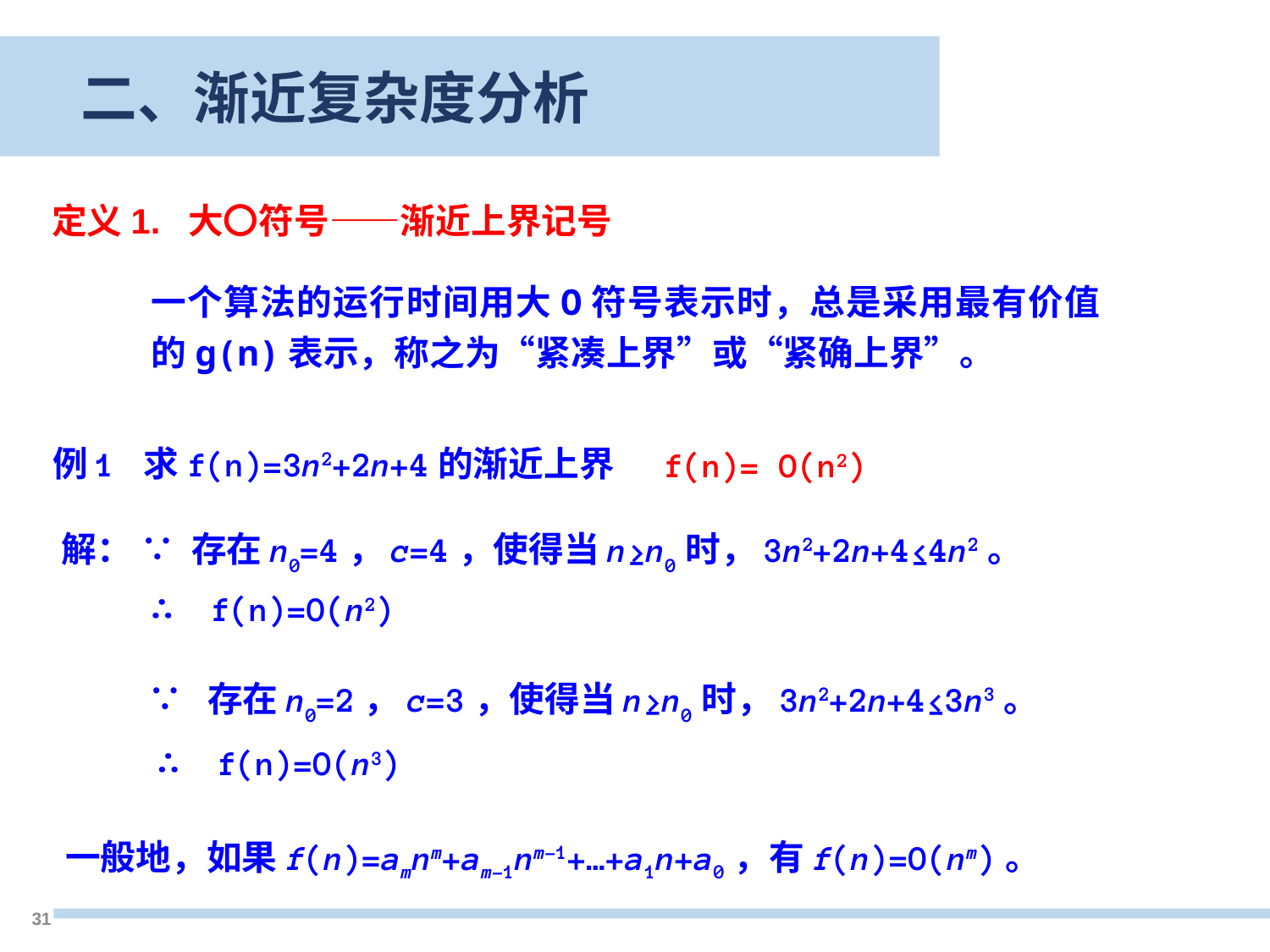

二、渐近复杂度分析
定义1.  大〇符号——渐近上界记号
一个算法的运行时间用大O符号表示时，总是采用最有价值的g(n)表示，称之为“紧凑上界”或“紧确上界”。
例1 求f(n)=3n2+2n+4的渐近上界
f(n)= O(n2)
解： ∵  存在n0=4，c=4，使得当n≥n0时，3n2+2n+4≤4n2。
∴  f(n)=O(n2)
∵  存在n0=2，c=3，使得当n≥n0时，3n2+2n+4≤3n3。
∴  f(n)=O(n3)
一般地，如果f(n)=amnm+am-1nm-1+…+a1n+a0，有f(n)=O(nm)。
31